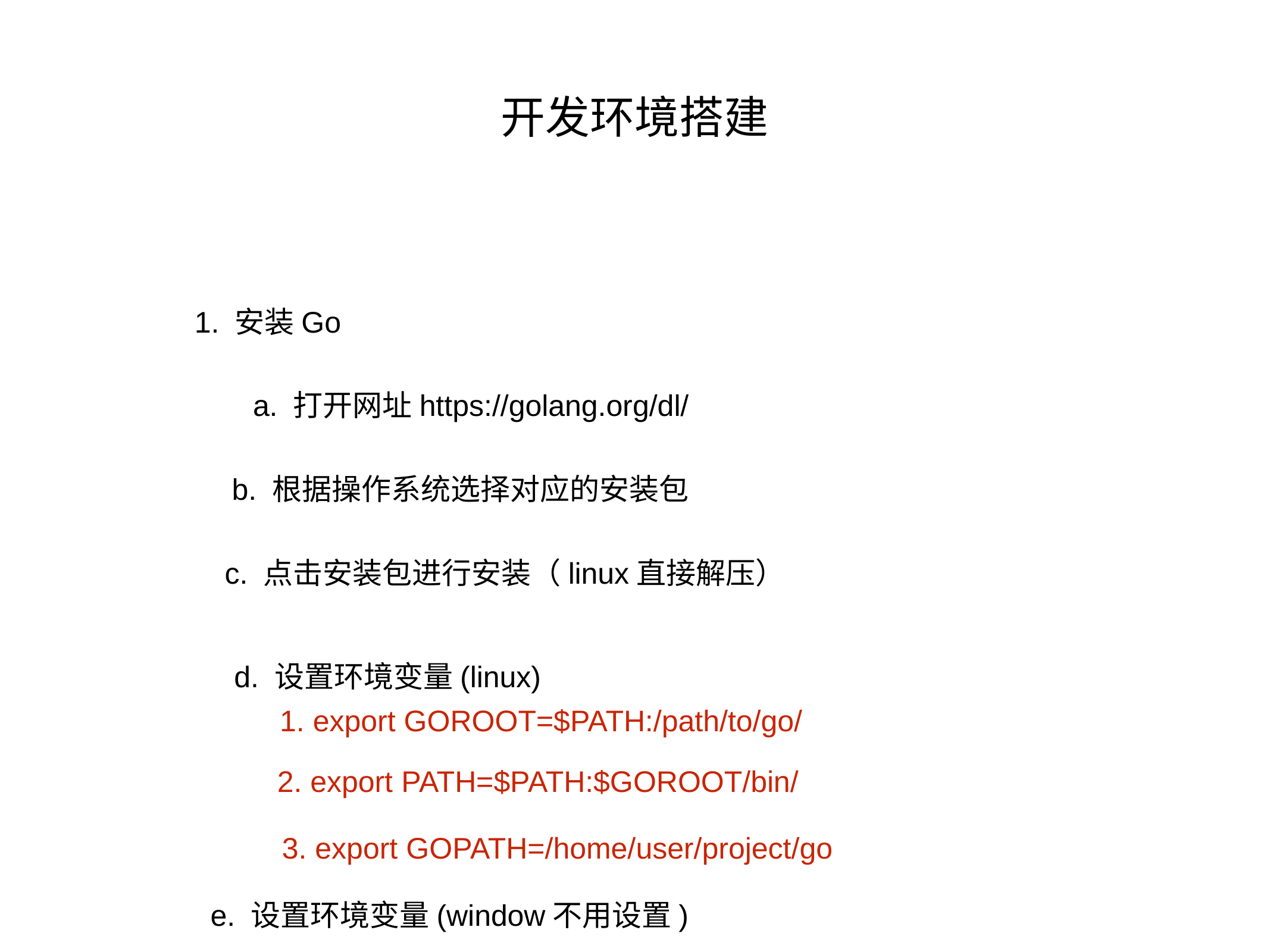

开发环境搭建
1. 安装Go
a. 打开网址https://golang.org/dl/
b. 根据操作系统选择对应的安装包
c. 点击安装包进行安装（linux直接解压）
d. 设置环境变量(linux)
1. export GOROOT=$PATH:/path/to/go/
2. export PATH=$PATH:$GOROOT/bin/
3. export GOPATH=/home/user/project/go
e. 设置环境变量(window不用设置)